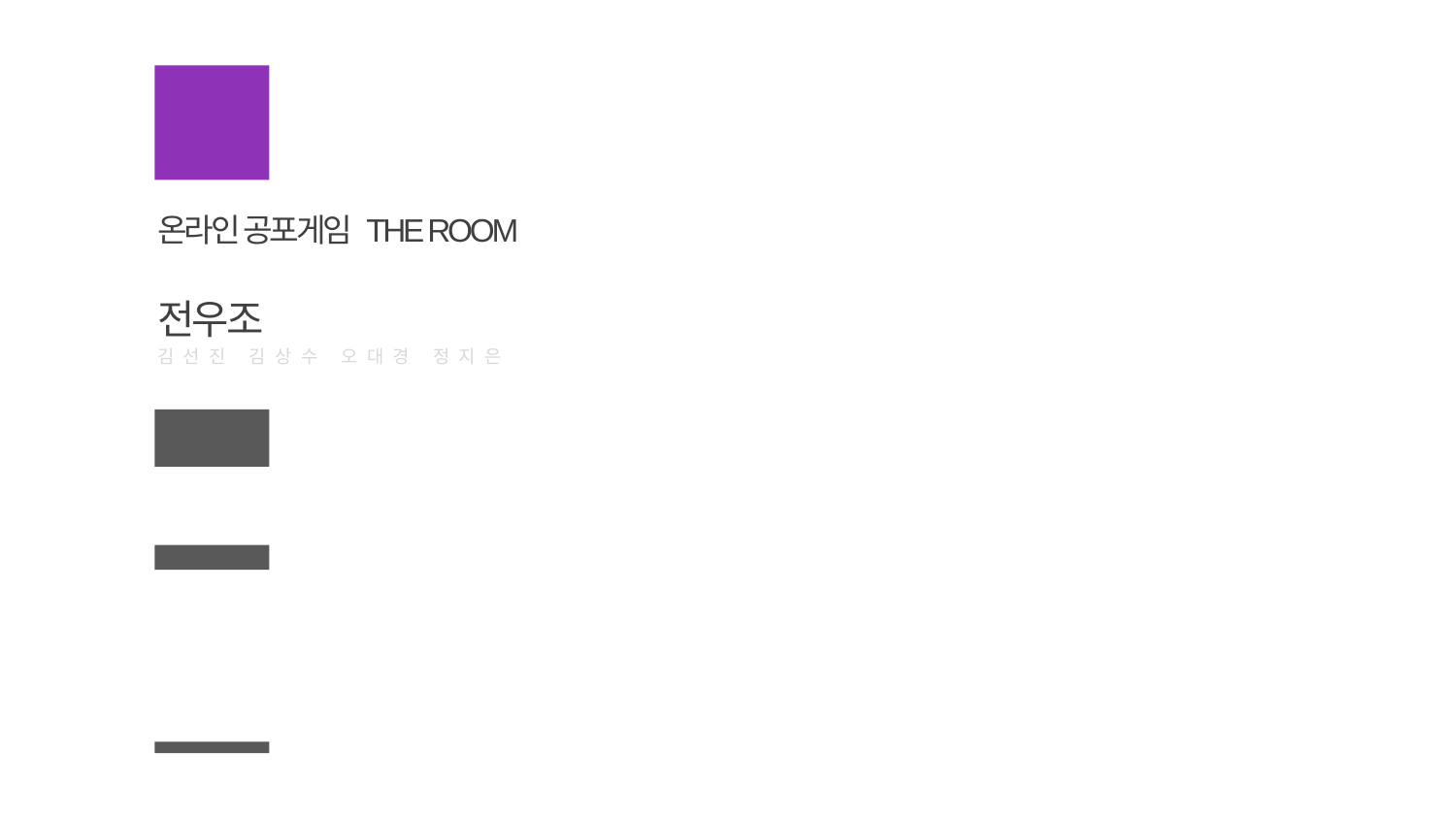

온라인 공포게임 THE ROOM
전우조
김선진 김상수 오대경 정지은